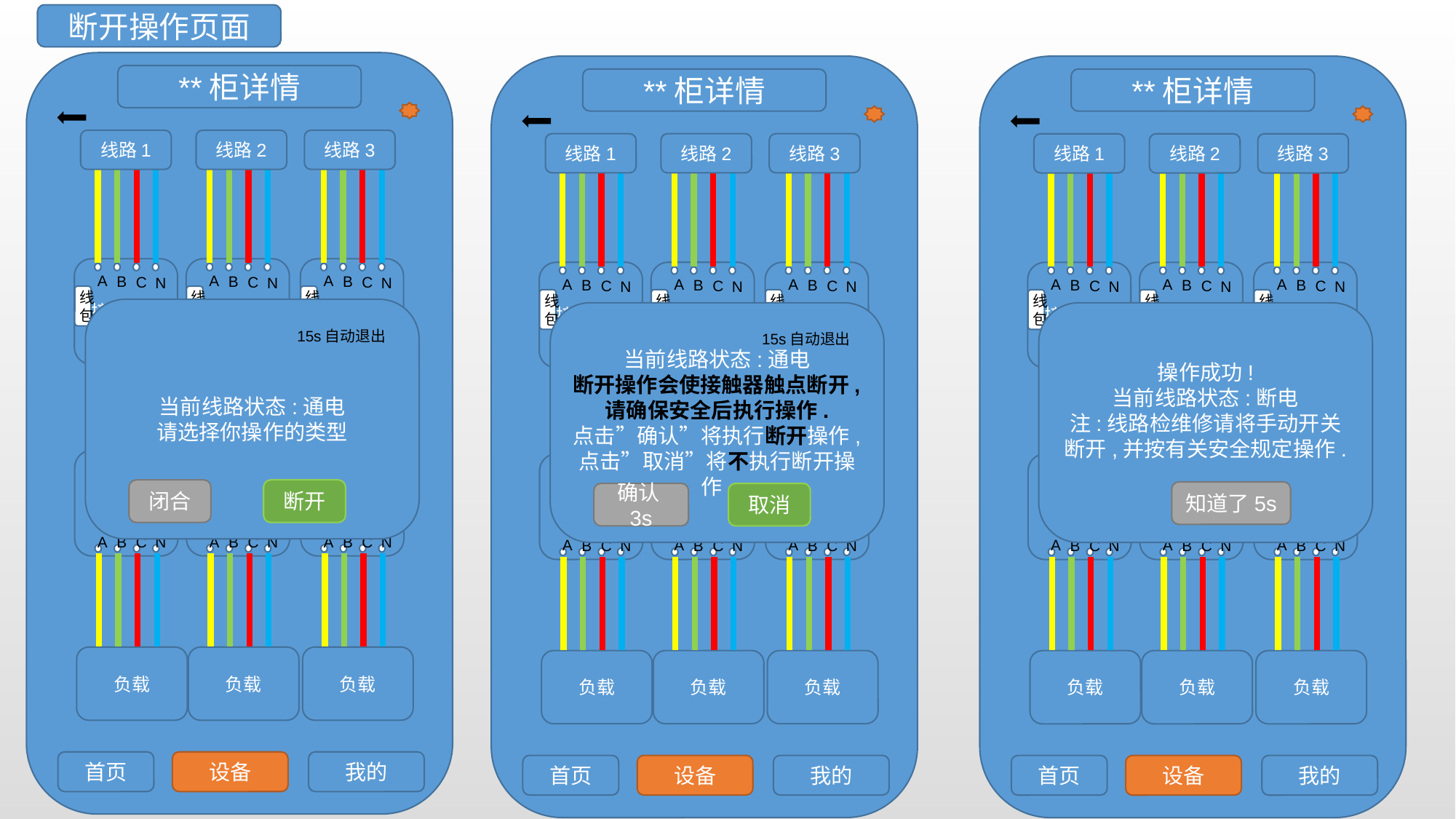

断开操作页面

**柜详情
首页
设备
我的

**柜详情
首页
设备
我的

**柜详情
首页
设备
我的

线路1
线路2
线路3
线路1
线路2
线路3
线路1
线路2
线路3
接触器1

A
B
C
N
A
B
C
N

主线路开关1

A
B
C
N
A
B
C
N

负载
线包
接触器2

A
B
C
N
A
B
C
N

主线路开关2

A
B
C
N
A
B
C
N

负载
线包
接触器3

A
B
C
N
A
B
C
N

主线路开关3

A
B
C
N
A
B
C
N

负载
线包
接触器1

A
B
C
N
A
B
C
N

主线路开关1

A
B
C
N
A
B
C
N

负载
线包
接触器2

A
B
C
N
A
B
C
N

主线路开关2

A
B
C
N
A
B
C
N

负载
线包
接触器3

A
B
C
N
A
B
C
N

主线路开关3

A
B
C
N
A
B
C
N

负载
线包
接触器1

A
B
C
N
A
B
C
N

主线路开关1

A
B
C
N
A
B
C
N

负载
线包
接触器2

A
B
C
N
A
B
C
N

主线路开关2

A
B
C
N
A
B
C
N

负载
线包
接触器3

A
B
C
N
A
B
C
N

主线路开关3

A
B
C
N
A
B
C
N

负载
线包
当前线路状态:通电
请选择你操作的类型
闭合
断开
当前线路状态:通电
断开操作会使接触器触点断开,请确保安全后执行操作.
点击”确认”将执行断开操作,
点击”取消”将不执行断开操作.
确认3s
取消
操作成功!
当前线路状态:断电
注:线路检维修请将手动开关断开,并按有关安全规定操作.

知道了5s
15s自动退出
15s自动退出